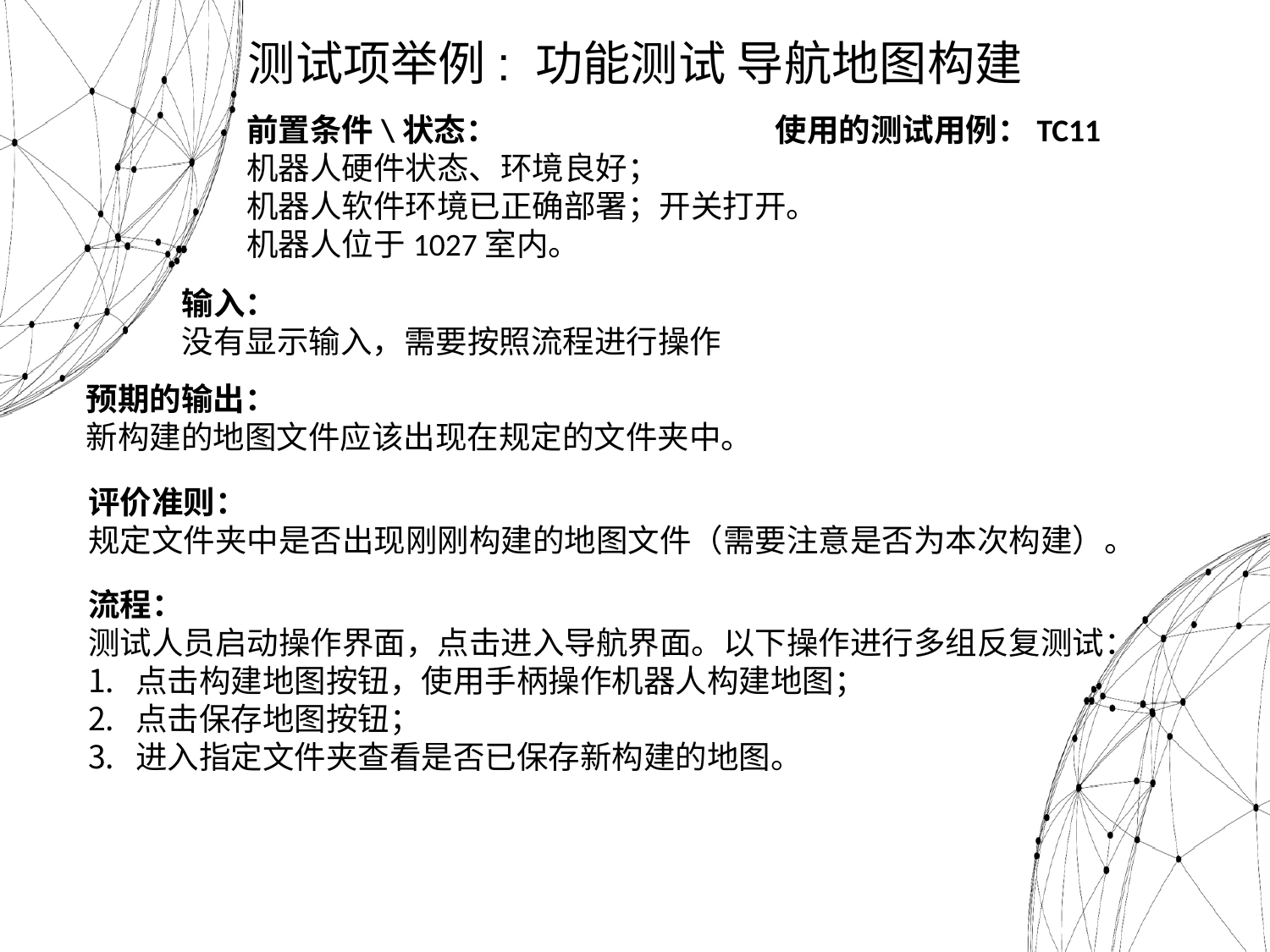

测试项举例: 功能测试 导航地图构建
前置条件\状态：
机器人硬件状态、环境良好；
机器人软件环境已正确部署；开关打开。
机器人位于1027室内。
使用的测试用例：TC11
输入：
没有显示输入，需要按照流程进行操作
预期的输出：
新构建的地图文件应该出现在规定的文件夹中。
评价准则：
规定文件夹中是否出现刚刚构建的地图文件（需要注意是否为本次构建）。
流程：
测试人员启动操作界面，点击进入导航界面。以下操作进行多组反复测试：
点击构建地图按钮，使用手柄操作机器人构建地图；
点击保存地图按钮；
进入指定文件夹查看是否已保存新构建的地图。